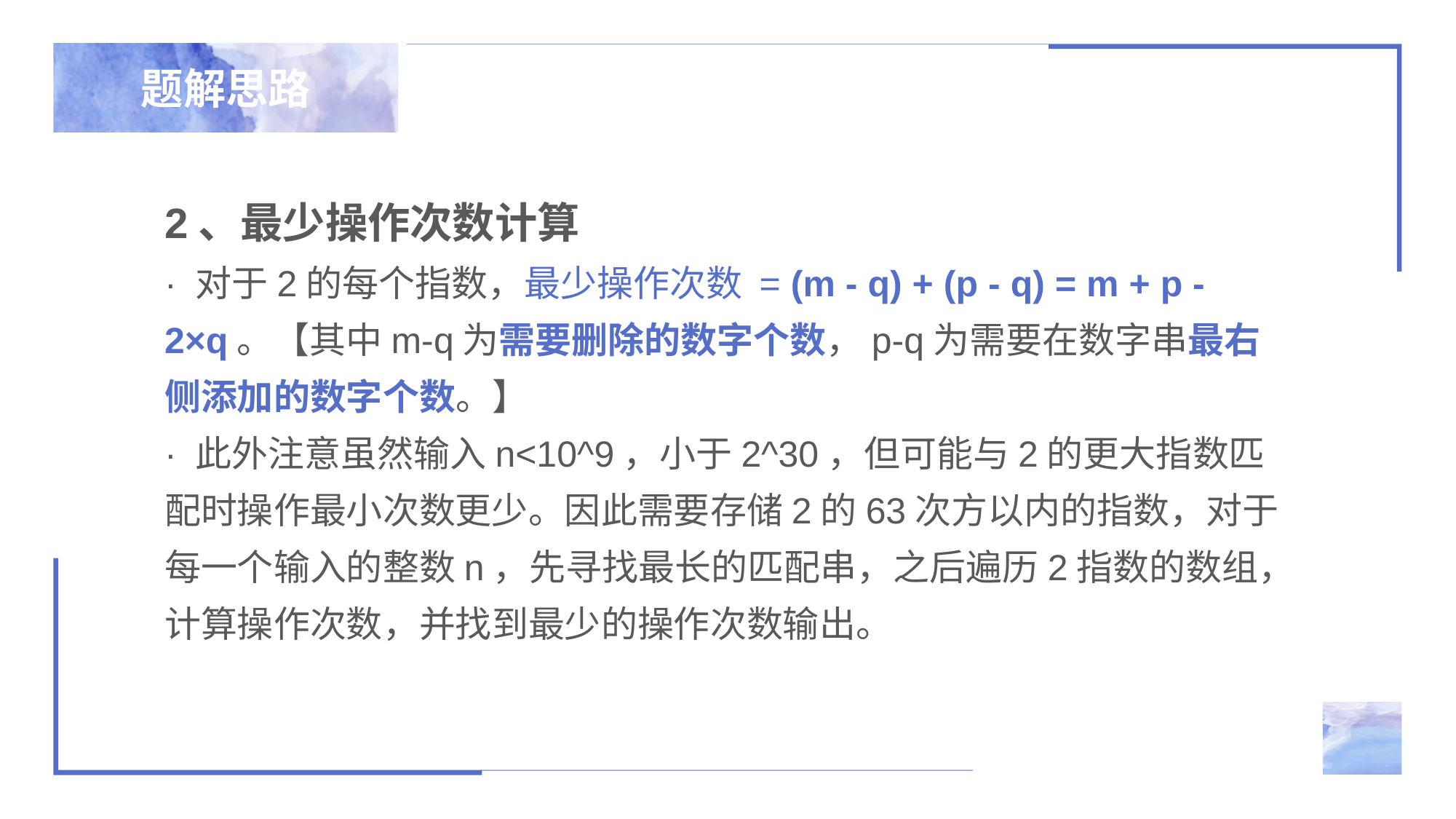

题解思路

2、最少操作次数计算
· 对于2的每个指数，最少操作次数 = (m - q) + (p - q) = m + p - 2×q。【其中m-q为需要删除的数字个数，p-q为需要在数字串最右侧添加的数字个数。】
· 此外注意虽然输入n<10^9，小于2^30，但可能与2的更大指数匹配时操作最小次数更少。因此需要存储2的63次方以内的指数，对于每一个输入的整数n，先寻找最长的匹配串，之后遍历2指数的数组，计算操作次数，并找到最少的操作次数输出。